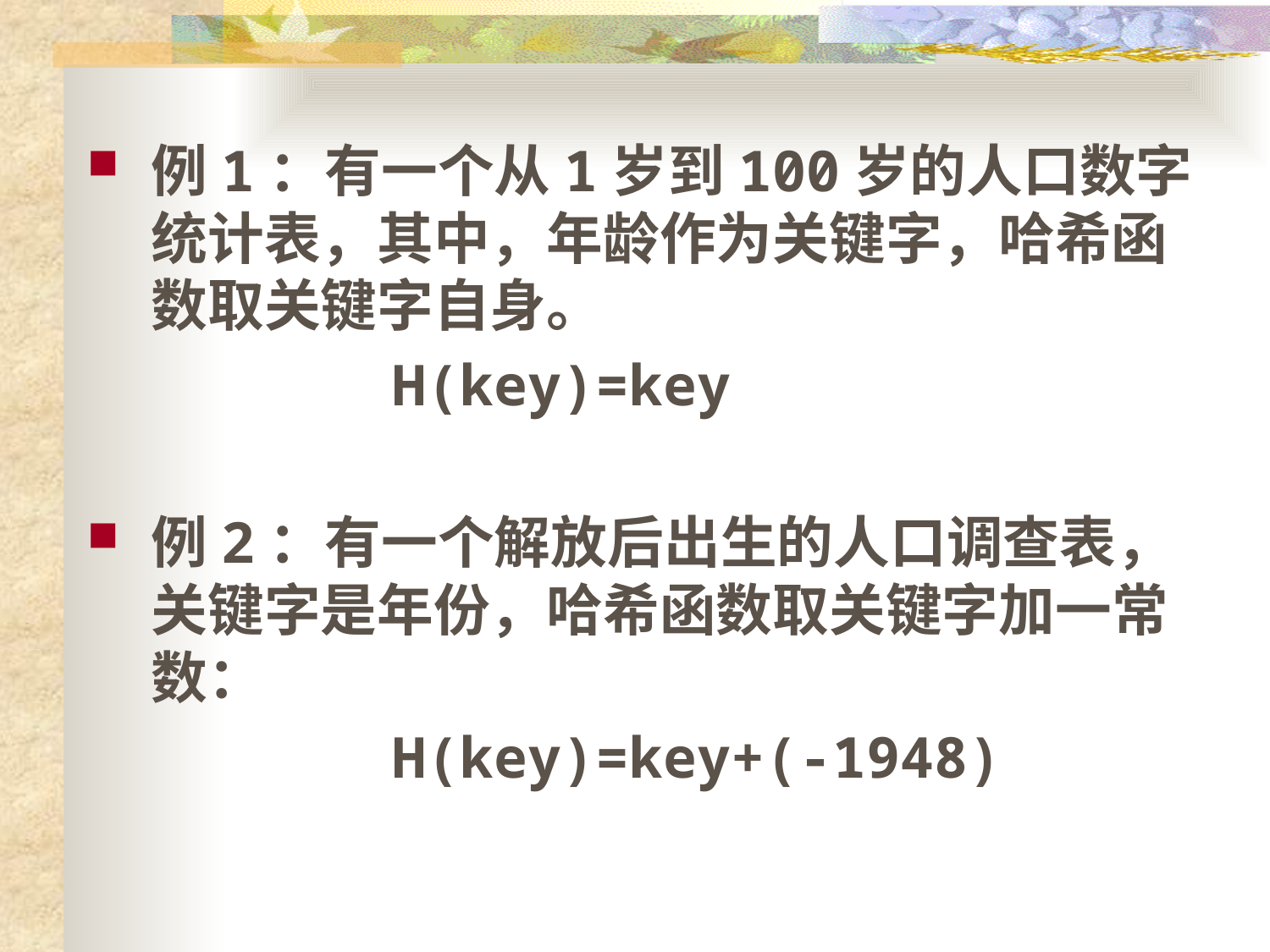

例1：有一个从1岁到100岁的人口数字统计表，其中，年龄作为关键字，哈希函数取关键字自身。
         H(key)=key

例2：有一个解放后出生的人口调查表，关键字是年份，哈希函数取关键字加一常数：
         H(key)=key+(-1948)